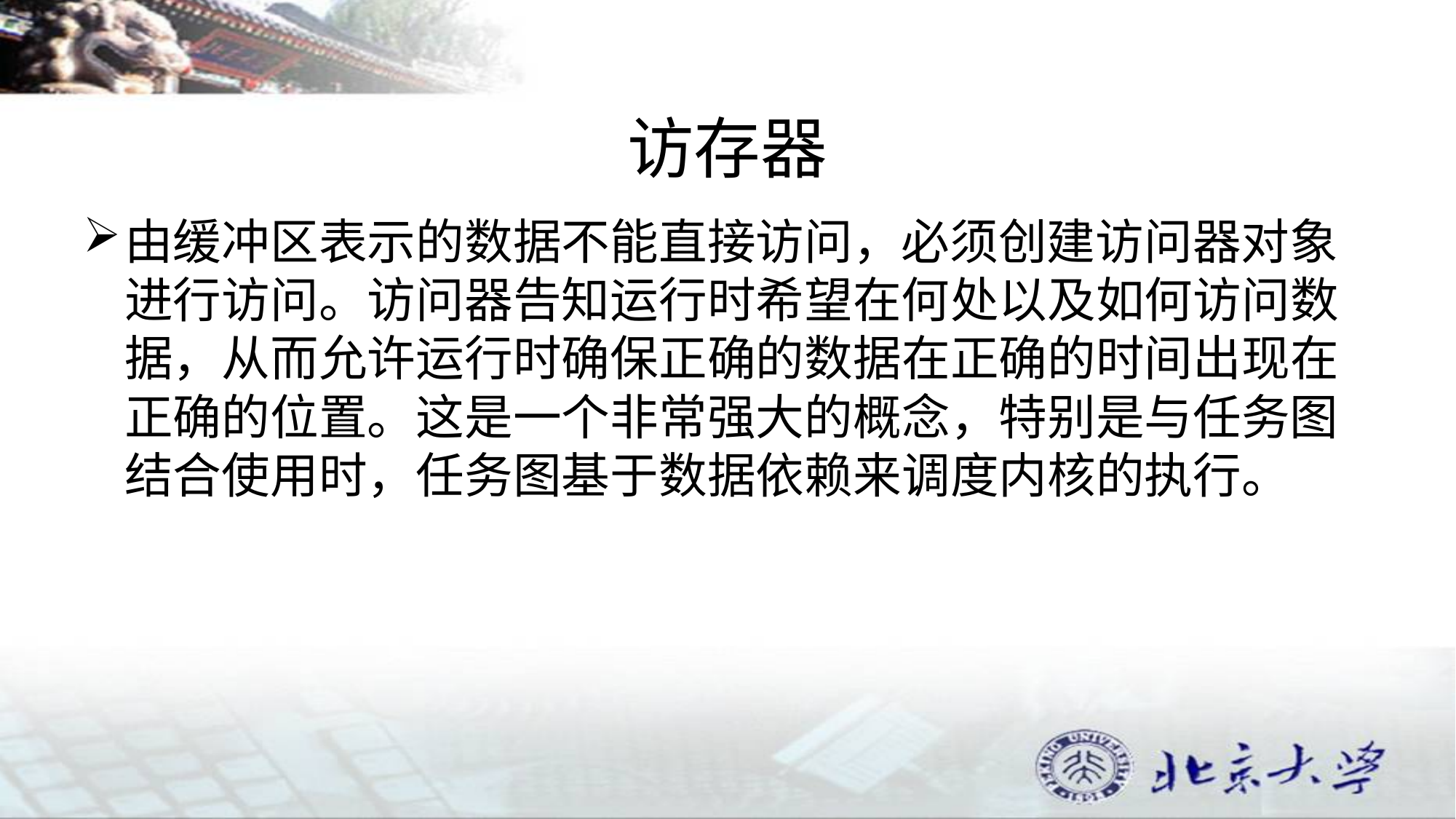

# 访存器
由缓冲区表示的数据不能直接访问，必须创建访问器对象进行访问。访问器告知运行时希望在何处以及如何访问数据，从而允许运行时确保正确的数据在正确的时间出现在正确的位置。这是一个非常强大的概念，特别是与任务图结合使用时，任务图基于数据依赖来调度内核的执行。